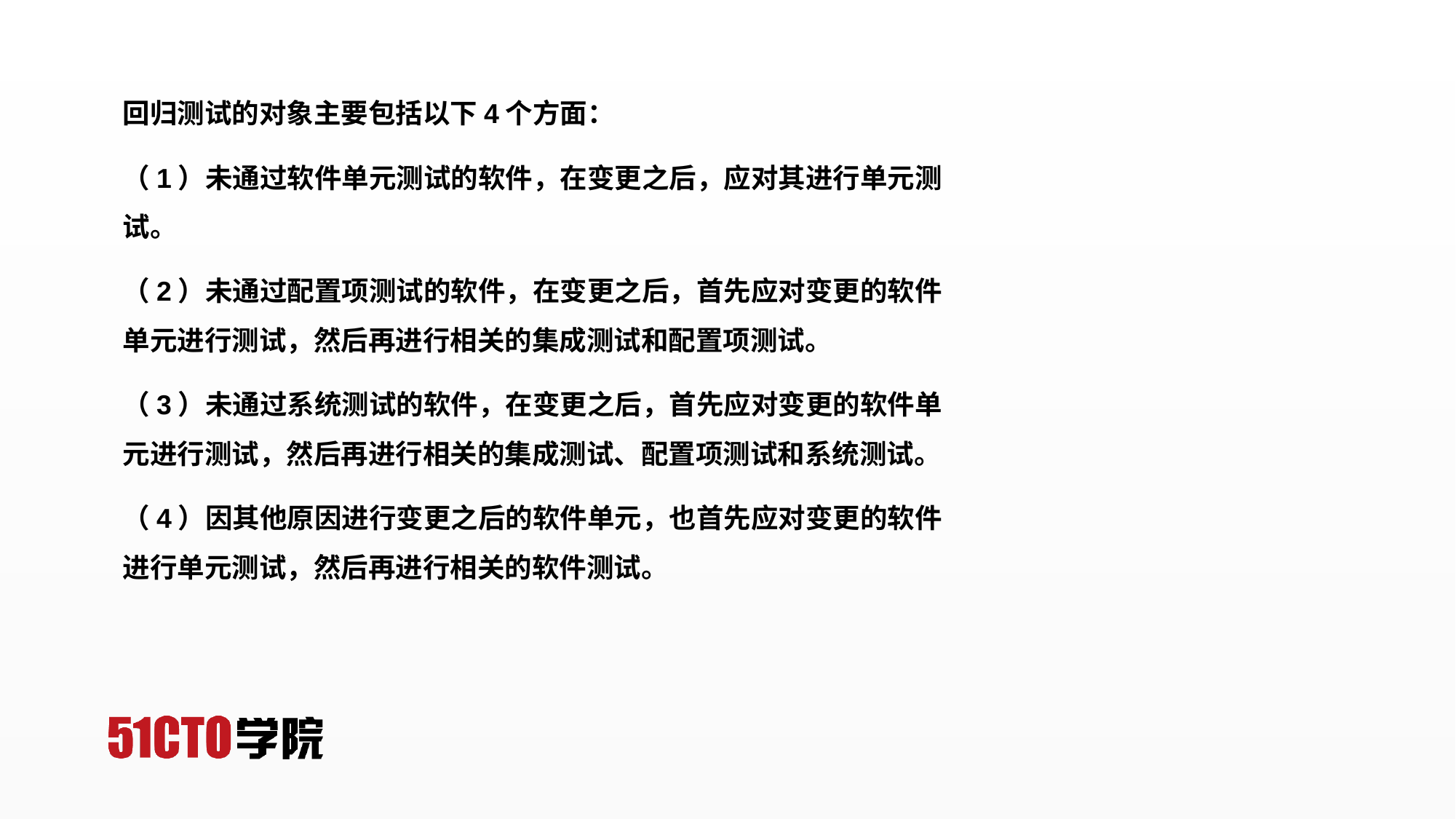

回归测试的对象主要包括以下4个方面：
（1）未通过软件单元测试的软件，在变更之后，应对其进行单元测试。
（2）未通过配置项测试的软件，在变更之后，首先应对变更的软件单元进行测试，然后再进行相关的集成测试和配置项测试。
（3）未通过系统测试的软件，在变更之后，首先应对变更的软件单元进行测试，然后再进行相关的集成测试、配置项测试和系统测试。
（4）因其他原因进行变更之后的软件单元，也首先应对变更的软件进行单元测试，然后再进行相关的软件测试。